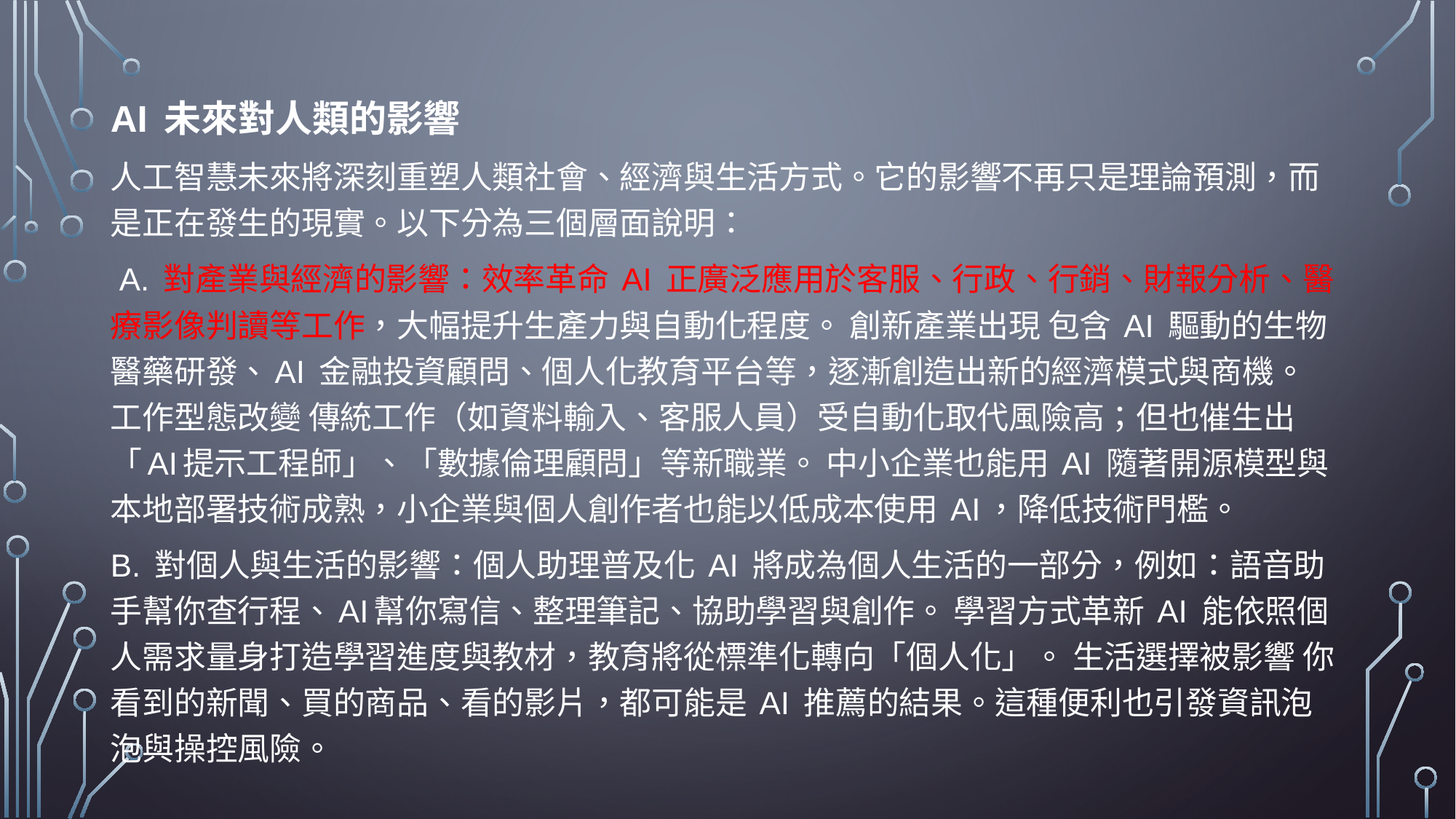

AI 未來對人類的影響
人工智慧未來將深刻重塑人類社會、經濟與生活方式。它的影響不再只是理論預測，而是正在發生的現實。以下分為三個層面說明：
 A. 對產業與經濟的影響：效率革命 AI 正廣泛應用於客服、行政、行銷、財報分析、醫療影像判讀等工作，大幅提升生產力與自動化程度。 創新產業出現 包含 AI 驅動的生物醫藥研發、AI 金融投資顧問、個人化教育平台等，逐漸創造出新的經濟模式與商機。 工作型態改變 傳統工作（如資料輸入、客服人員）受自動化取代風險高；但也催生出「AI提示工程師」、「數據倫理顧問」等新職業。 中小企業也能用 AI 隨著開源模型與本地部署技術成熟，小企業與個人創作者也能以低成本使用 AI，降低技術門檻。
B. 對個人與生活的影響：個人助理普及化 AI 將成為個人生活的一部分，例如：語音助手幫你查行程、AI幫你寫信、整理筆記、協助學習與創作。 學習方式革新 AI 能依照個人需求量身打造學習進度與教材，教育將從標準化轉向「個人化」。 生活選擇被影響 你看到的新聞、買的商品、看的影片，都可能是 AI 推薦的結果。這種便利也引發資訊泡泡與操控風險。